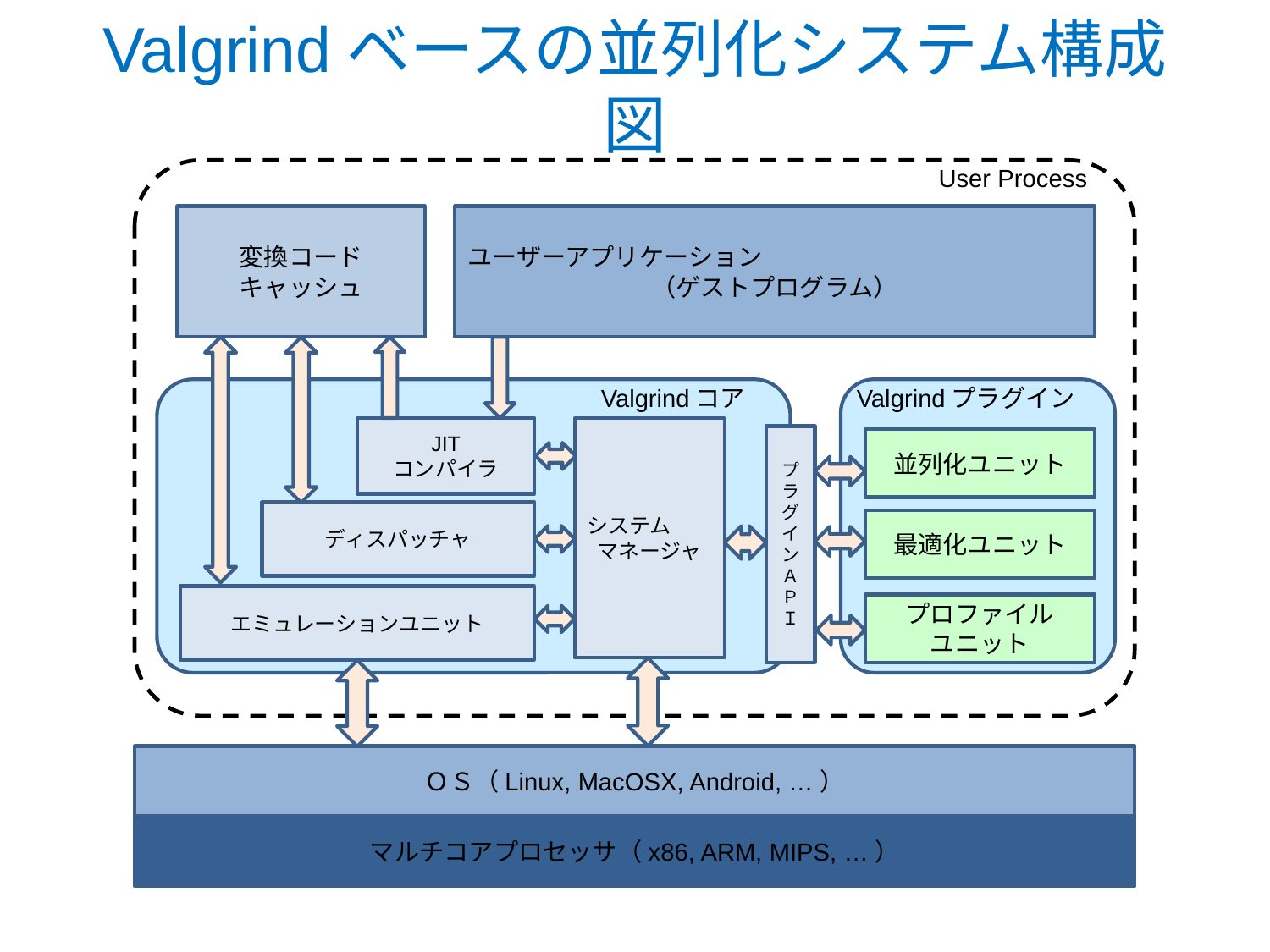

Valgrindベースの並列化システム構成図
User Process

変換コード
キャッシュ
ユーザーアプリケーション
（ゲストプログラム）

Valgrindコア
Valgrindプラグイン

JIT
コンパイラ
システム
マネージャ
プラグインＡＰＩ
並列化ユニット

ディスパッチャ
最適化ユニット

エミュレーションユニット
プロファイル
ユニット

ＯＳ（Linux, MacOSX, Android, …）
マルチコアプロセッサ（x86, ARM, MIPS, …）